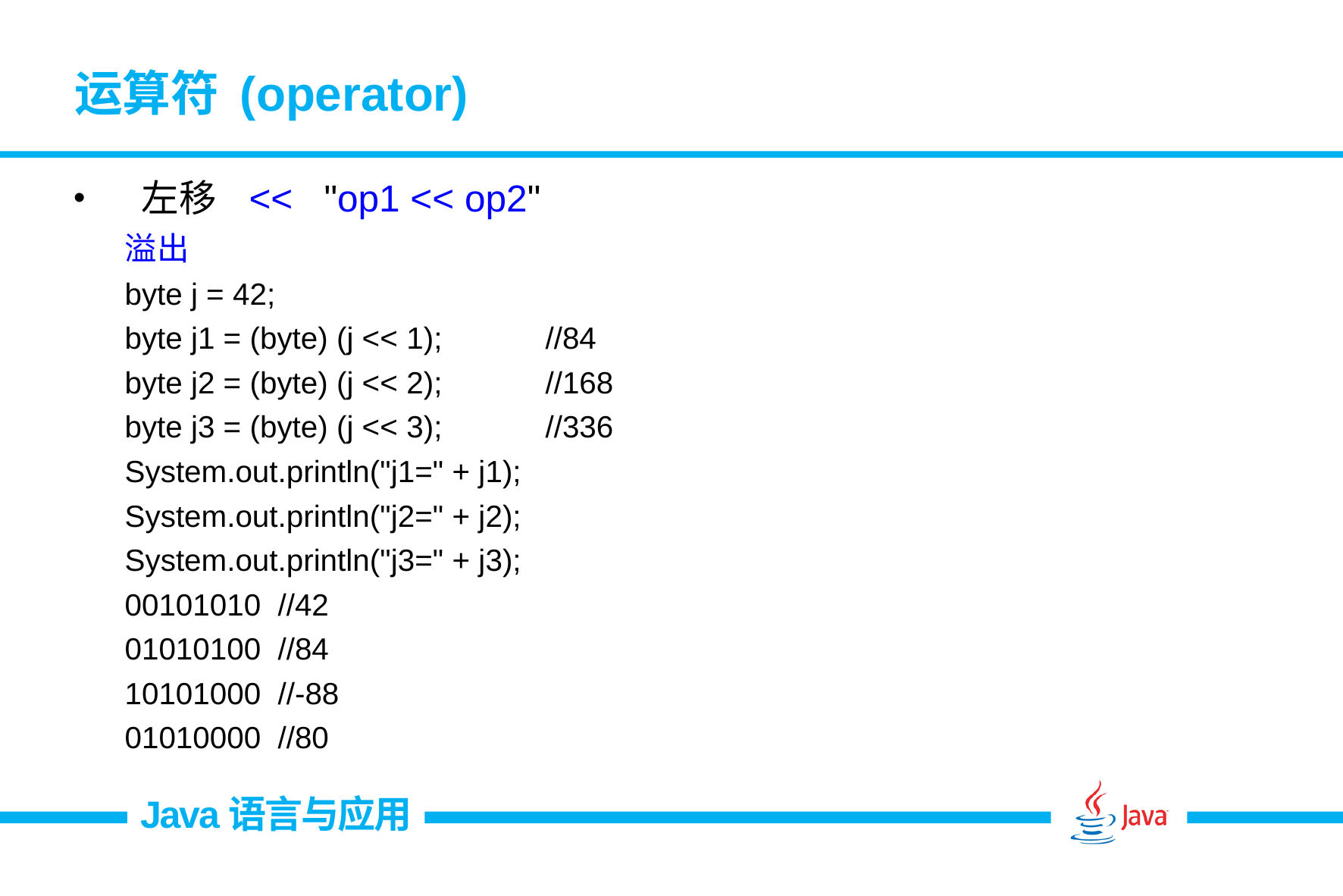

# 运算符 (operator)
左移   <<   "op1 << op2"
溢出
byte j = 42;
byte j1 = (byte) (j << 1); 	          //84
byte j2 = (byte) (j << 2); 	          //168
byte j3 = (byte) (j << 3); 	          //336
System.out.println("j1=" + j1);
System.out.println("j2=" + j2);
System.out.println("j3=" + j3);
00101010  //42
01010100  //84
10101000  //-88
01010000  //80